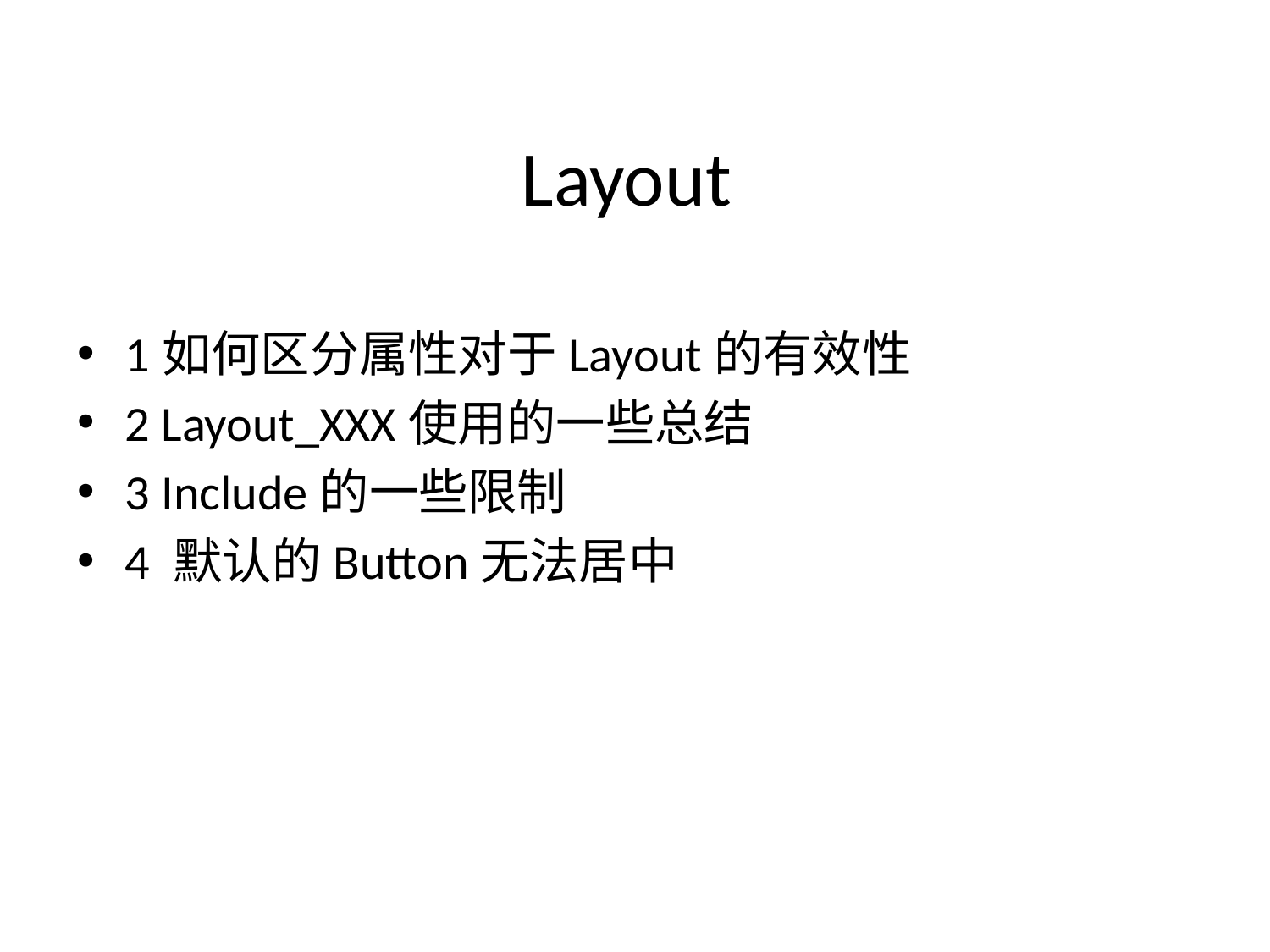

# Layout
1如何区分属性对于Layout的有效性
2 Layout_XXX使用的一些总结
3 Include的一些限制
4 默认的Button无法居中